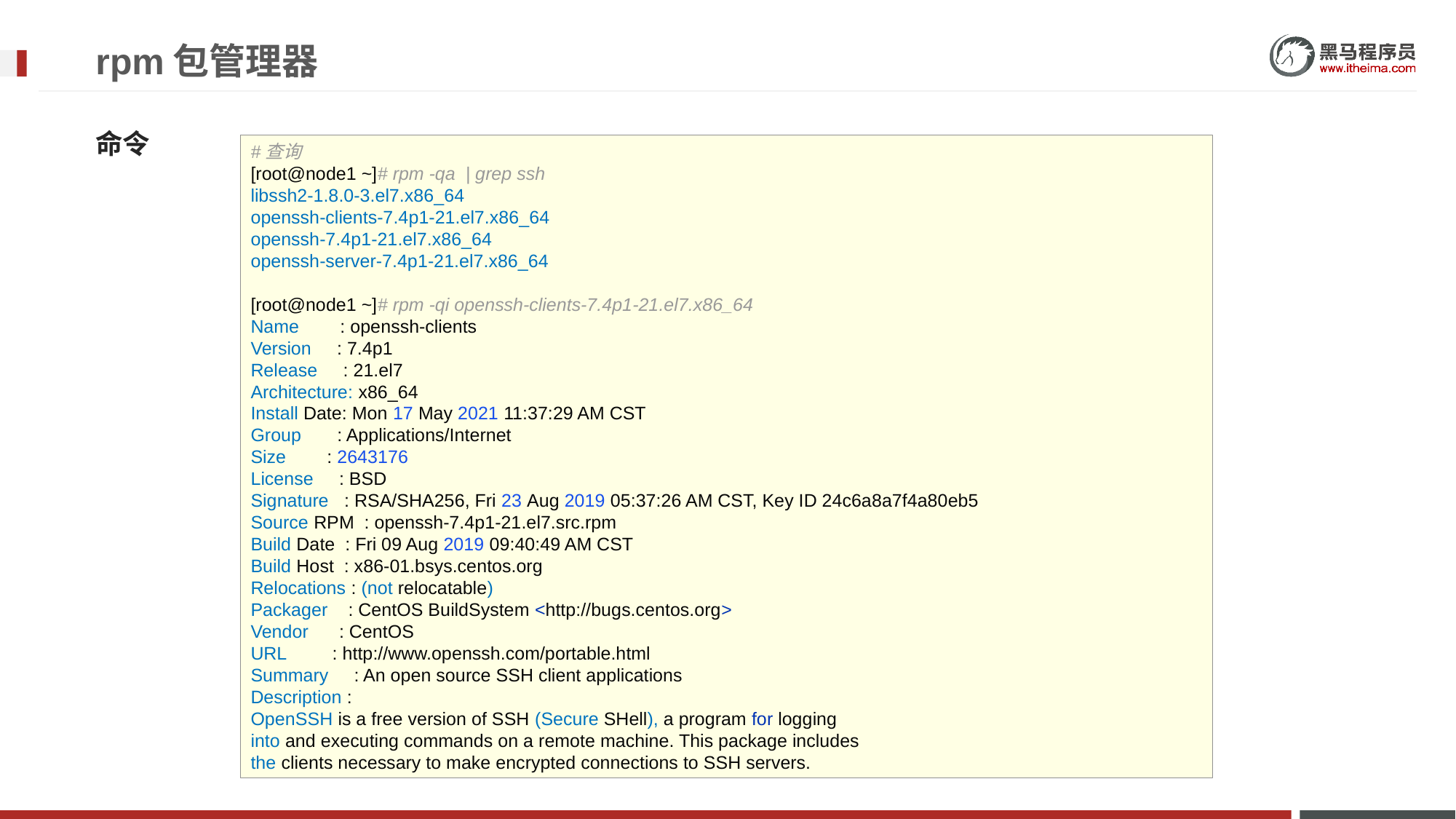

# rpm包管理器
命令
#查询
[root@node1 ~]# rpm -qa  | grep ssh
libssh2-1.8.0-3.el7.x86_64
openssh-clients-7.4p1-21.el7.x86_64
openssh-7.4p1-21.el7.x86_64
openssh-server-7.4p1-21.el7.x86_64
[root@node1 ~]# rpm -qi openssh-clients-7.4p1-21.el7.x86_64
Name        : openssh-clients
Version     : 7.4p1
Release     : 21.el7
Architecture: x86_64
Install Date: Mon 17 May 2021 11:37:29 AM CST
Group       : Applications/Internet
Size        : 2643176
License     : BSD
Signature   : RSA/SHA256, Fri 23 Aug 2019 05:37:26 AM CST, Key ID 24c6a8a7f4a80eb5
Source RPM  : openssh-7.4p1-21.el7.src.rpm
Build Date  : Fri 09 Aug 2019 09:40:49 AM CST
Build Host  : x86-01.bsys.centos.org
Relocations : (not relocatable)
Packager    : CentOS BuildSystem <http://bugs.centos.org>
Vendor      : CentOS
URL         : http://www.openssh.com/portable.html
Summary     : An open source SSH client applications
Description :
OpenSSH is a free version of SSH (Secure SHell), a program for logging
into and executing commands on a remote machine. This package includes
the clients necessary to make encrypted connections to SSH servers.